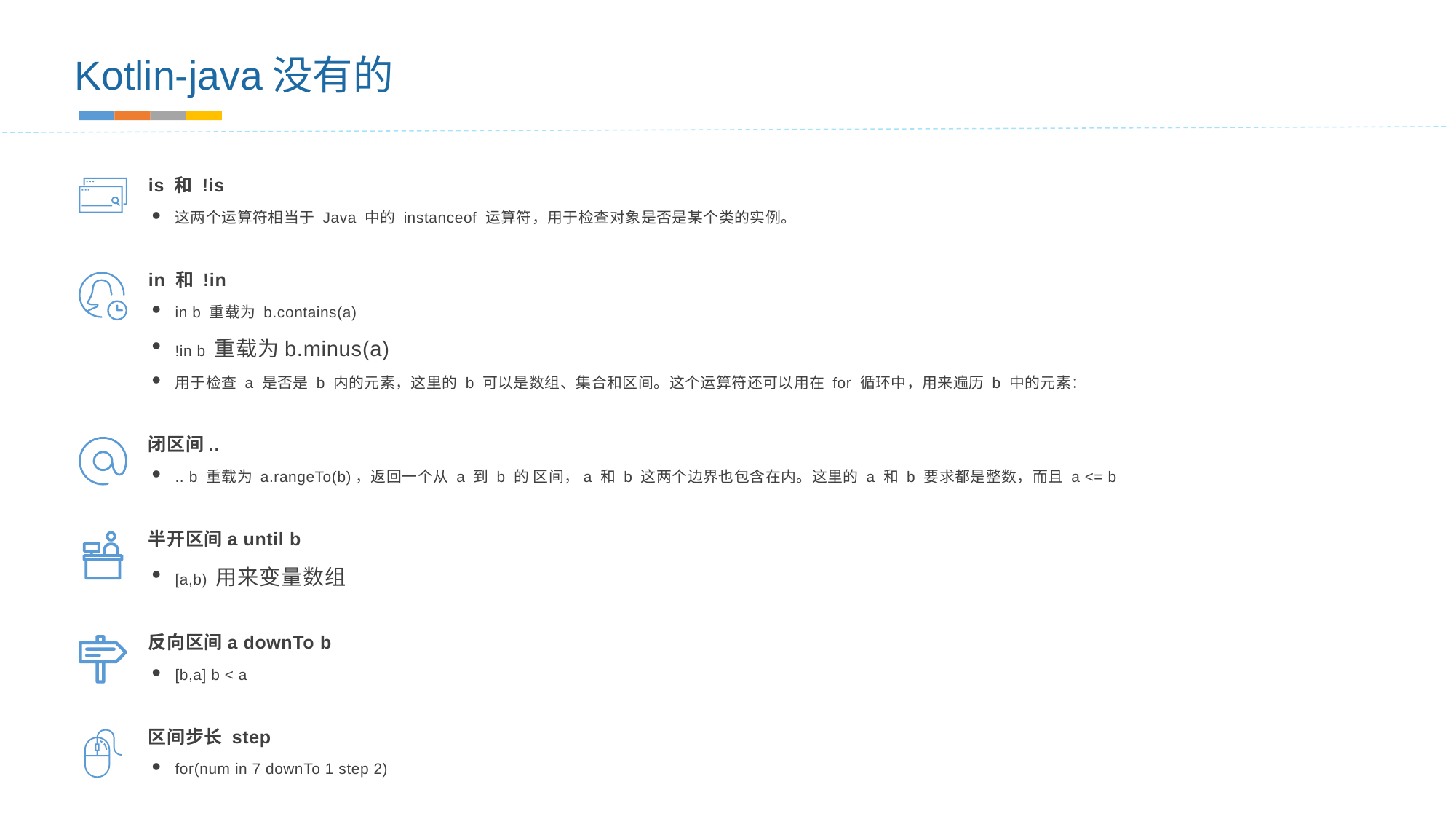

Kotlin-java没有的

is 和 !is
这两个运算符相当于 Java 中的 instanceof 运算符，用于检查对象是否是某个类的实例。
in 和 !in
in b 重载为 b.contains(a)
!in b 重载为b.minus(a)
用于检查 a 是否是 b 内的元素，这里的 b 可以是数组、集合和区间。这个运算符还可以用在 for 循环中，用来遍历 b 中的元素：
闭区间..
.. b 重载为 a.rangeTo(b)，返回一个从 a 到 b 的 区间，a 和 b 这两个边界也包含在内。这里的 a 和 b 要求都是整数，而且 a <= b
半开区间a until b
[a,b) 用来变量数组
反向区间a downTo b
[b,a] b < a
区间步长 step
for(num in 7 downTo 1 step 2)